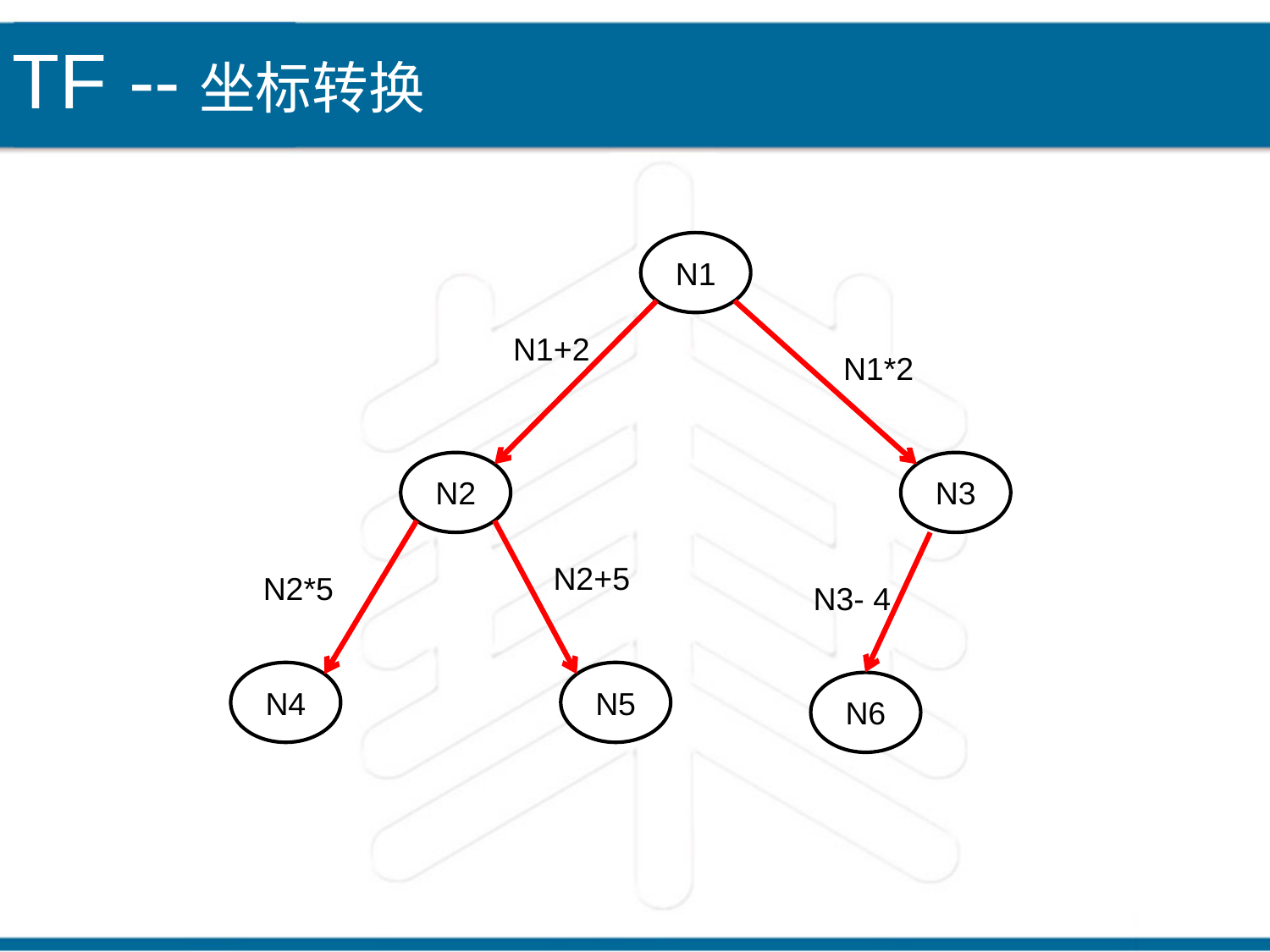

TF --坐标转换
N1

N1+2
N1*2
N2
N3

N2+5
N2*5
N3- 4
N4
N5
N6